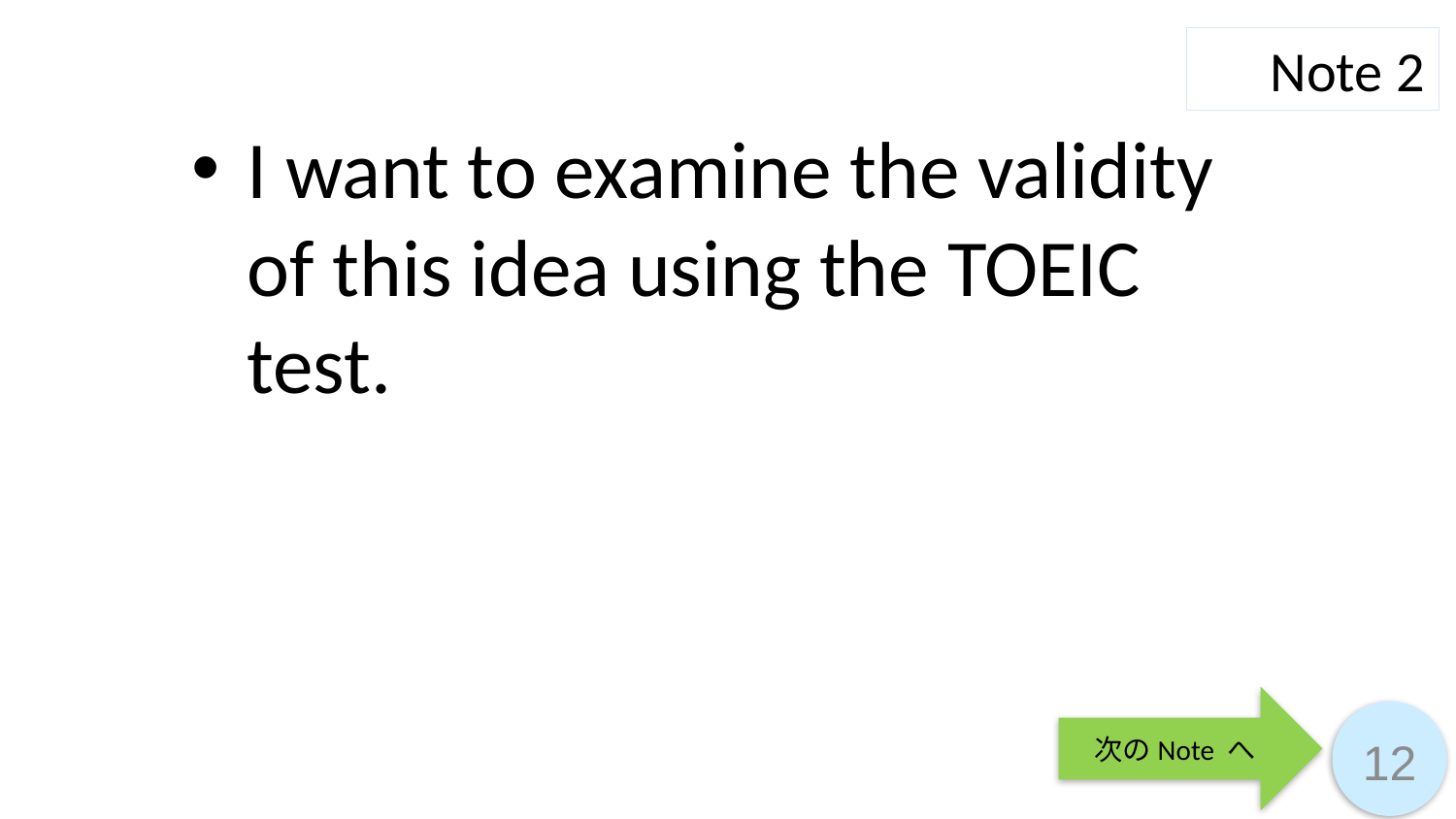

Note 2
I want to examine the validity of this idea using the TOEIC test.
次のNote へ
12